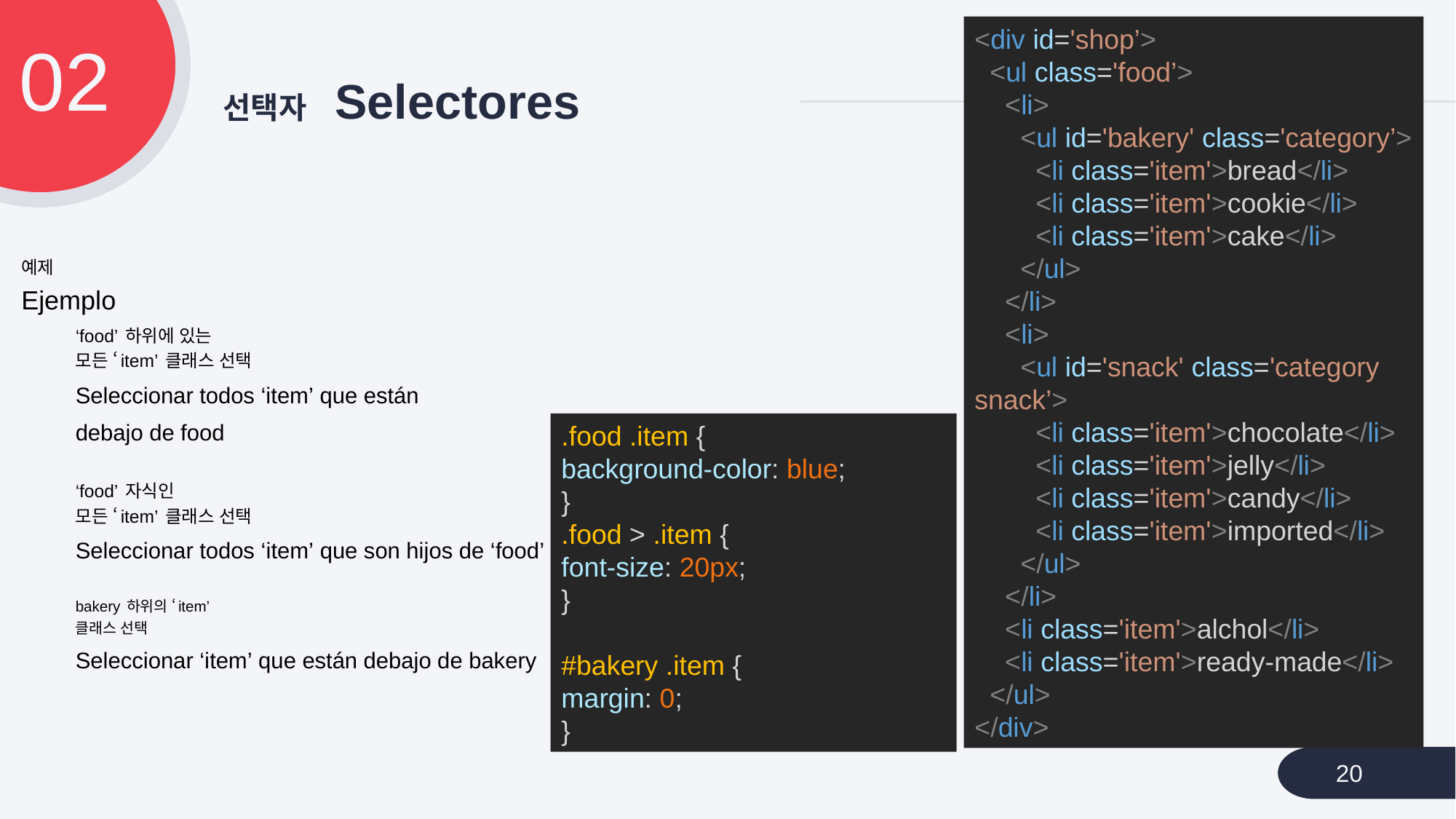

<div id='shop’>
  <ul class='food’>
    <li>
      <ul id='bakery' class='category’>
        <li class='item'>bread</li>
        <li class='item'>cookie</li>
        <li class='item'>cake</li>
      </ul>
    </li>
    <li>
      <ul id='snack' class='category snack’>
        <li class='item'>chocolate</li>
        <li class='item'>jelly</li>
        <li class='item'>candy</li>
        <li class='item'>imported</li>
      </ul>
    </li>
    <li class='item'>alchol</li>
    <li class='item'>ready-made</li>
  </ul>
</div>
02
# 선택자 Selectores
예제
Ejemplo
‘food’ 하위에 있는
모든 ‘item’ 클래스 선택
Seleccionar todos ‘item’ que están
debajo de food

‘food’ 자식인
모든 ‘item’ 클래스 선택
Seleccionar todos ‘item’ que son hijos de ‘food’

bakery 하위의 ‘item’
클래스 선택
Seleccionar ‘item’ que están debajo de bakery

.food .item {
background-color: blue;
}
.food > .item {
font-size: 20px;
}

#bakery .item {
margin: 0;
}
20